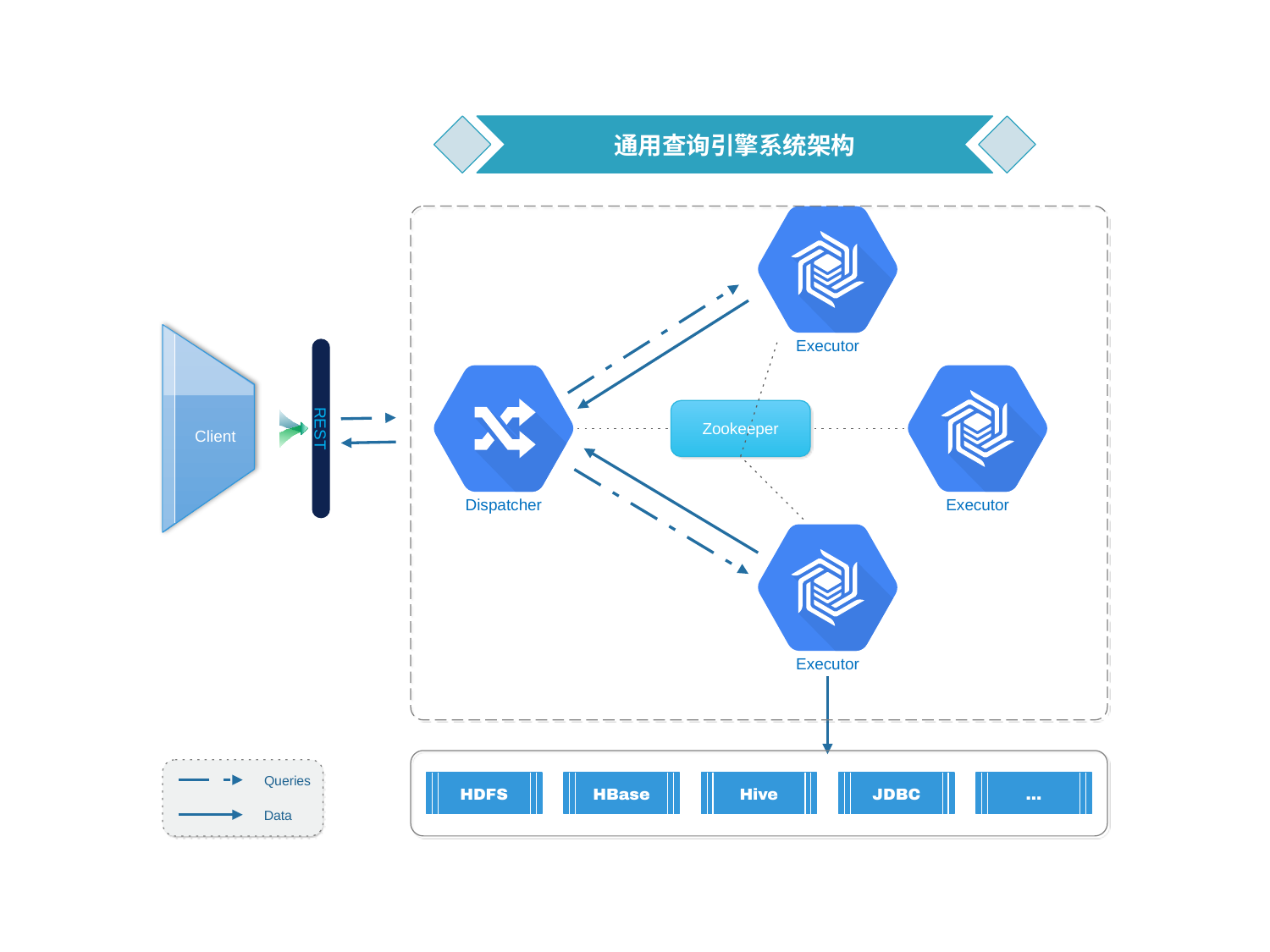

通用查询引擎系统架构

Executor

Client

Dispatcher

Executor

Zookeeper

REST

Executor

HDFS

HBase

Hive

JDBC

...

Queries

Data